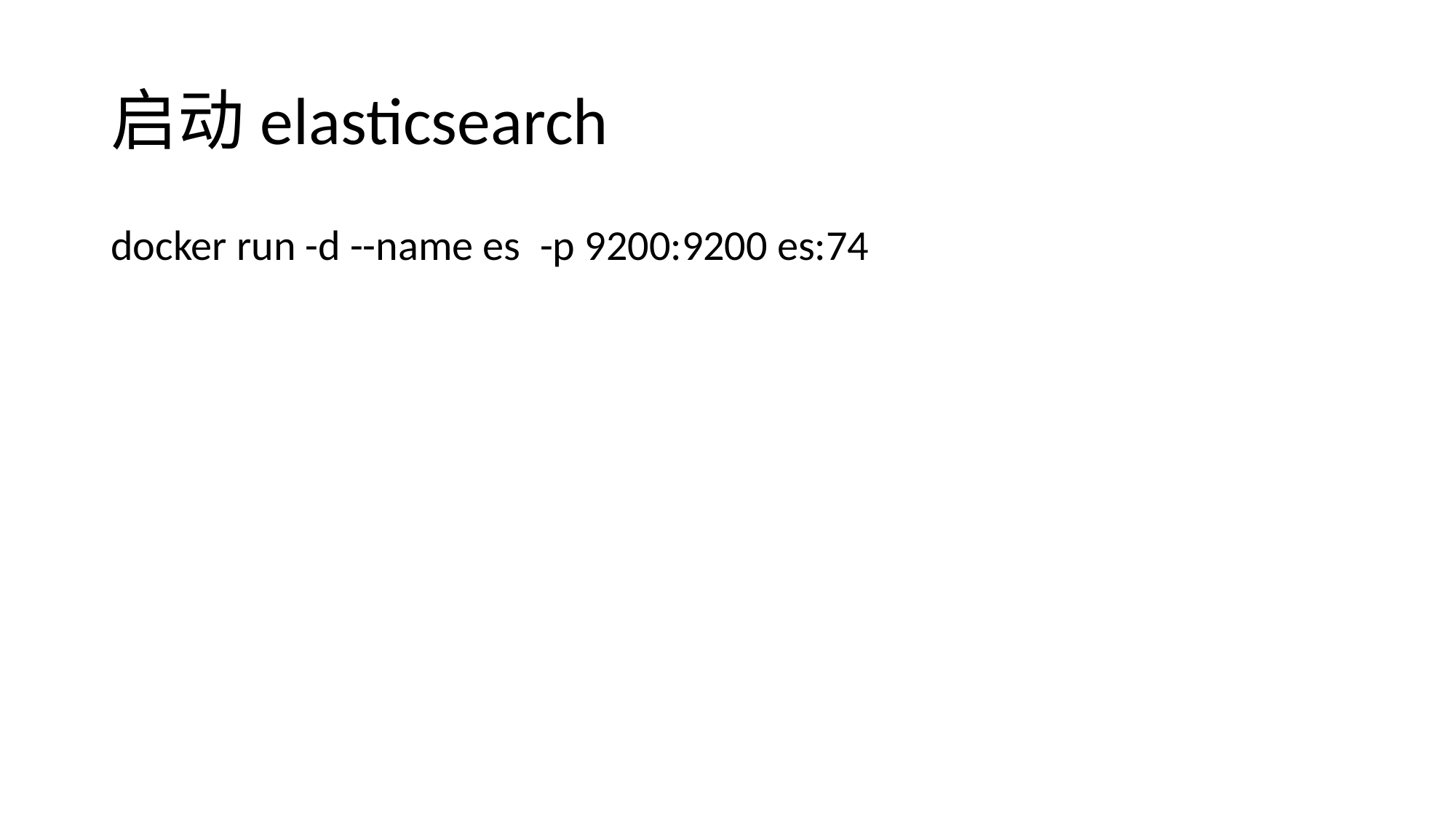

# 启动elasticsearch
docker run -d --name es  -p 9200:9200 es:74